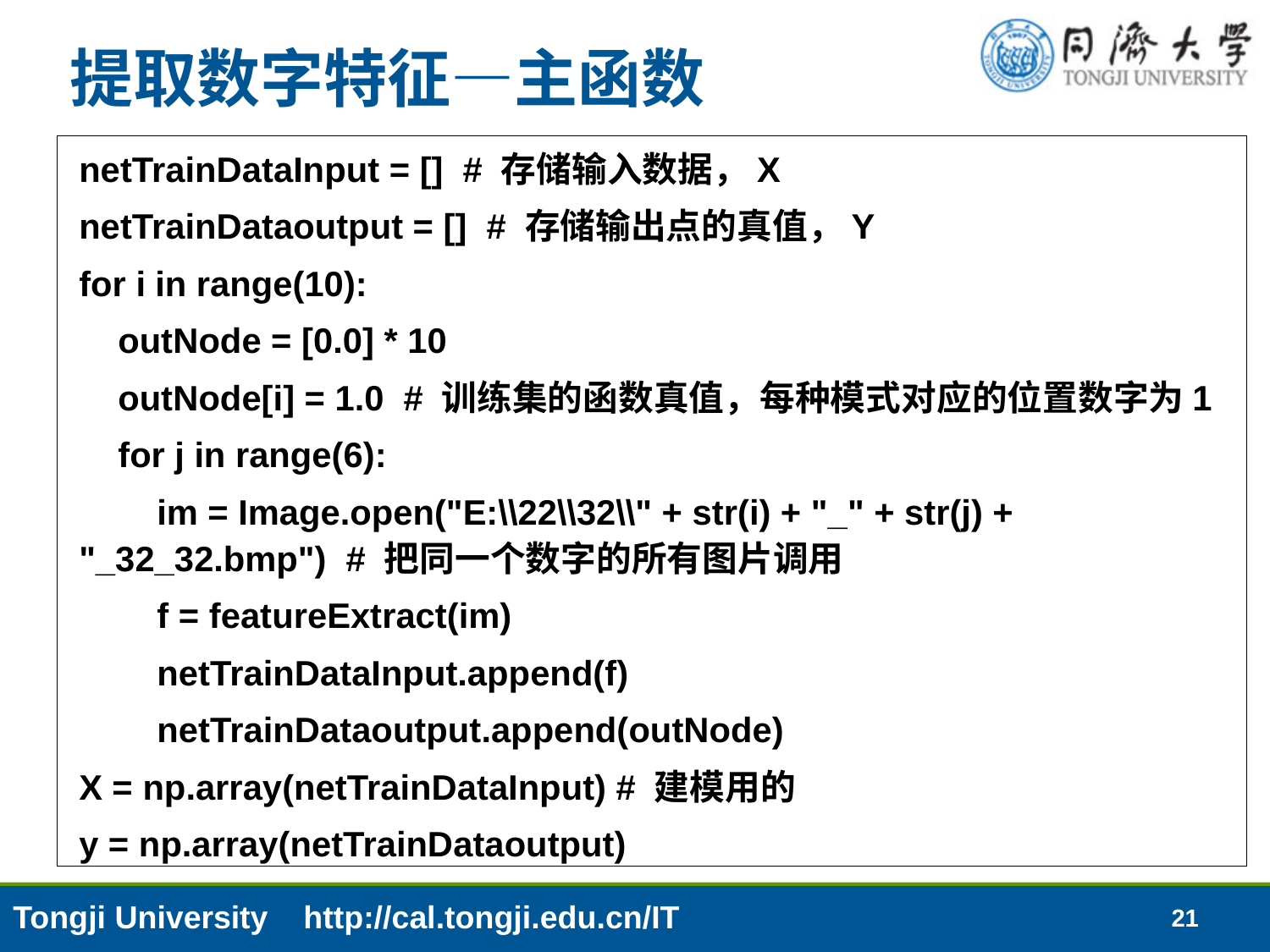

# 提取数字特征—主函数
netTrainDataInput = []  # 存储输入数据，X
netTrainDataoutput = []  # 存储输出点的真值，Y
for i in range(10):
    outNode = [0.0] * 10
    outNode[i] = 1.0  # 训练集的函数真值，每种模式对应的位置数字为1
    for j in range(6):
        im = Image.open("E:\\22\\32\\" + str(i) + "_" + str(j) + "_32_32.bmp")  # 把同一个数字的所有图片调用
        f = featureExtract(im)
        netTrainDataInput.append(f)
        netTrainDataoutput.append(outNode)
X = np.array(netTrainDataInput) # 建模用的
y = np.array(netTrainDataoutput)